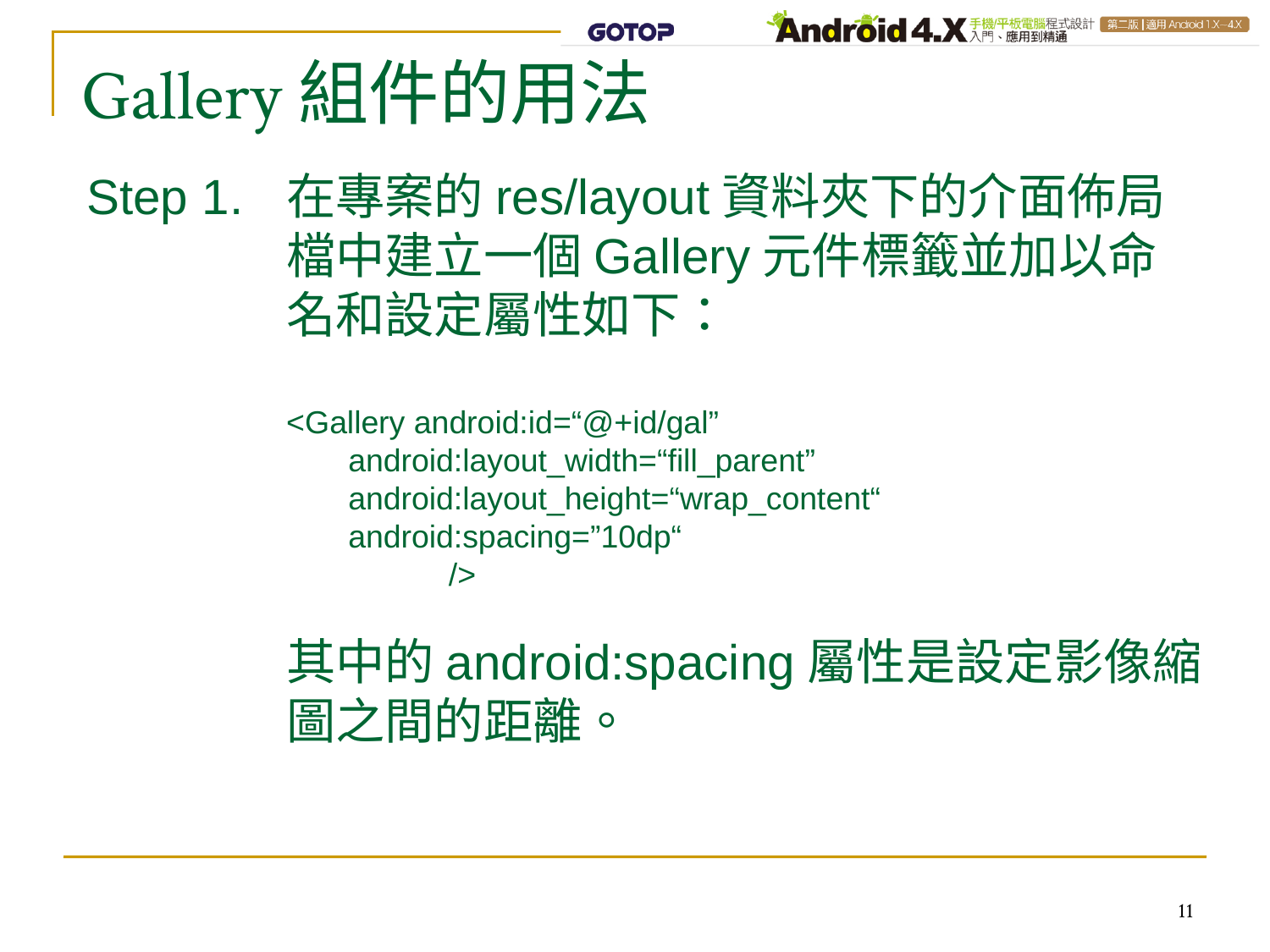

# Gallery組件的用法
Step 1.	在專案的res/layout資料夾下的介面佈局檔中建立一個Gallery元件標籤並加以命名和設定屬性如下：
<Gallery android:id=“@+id/gal”
       android:layout_width=“fill_parent”
       android:layout_height=“wrap_content“
       android:spacing=”10dp“
	    />
其中的android:spacing屬性是設定影像縮圖之間的距離。
11